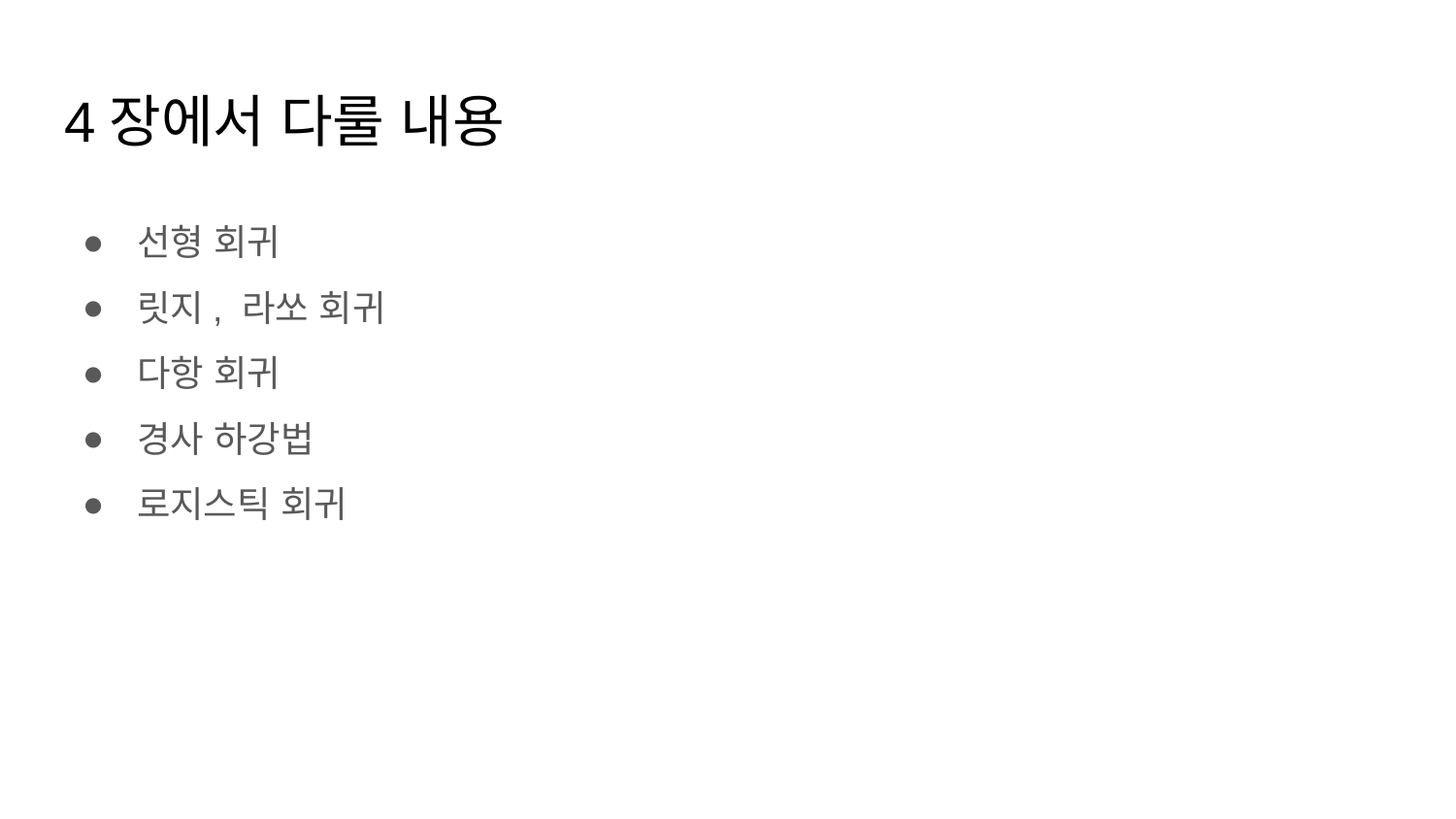

# 4장에서 다룰 내용
선형 회귀
릿지, 라쏘 회귀
다항 회귀
경사 하강법
로지스틱 회귀